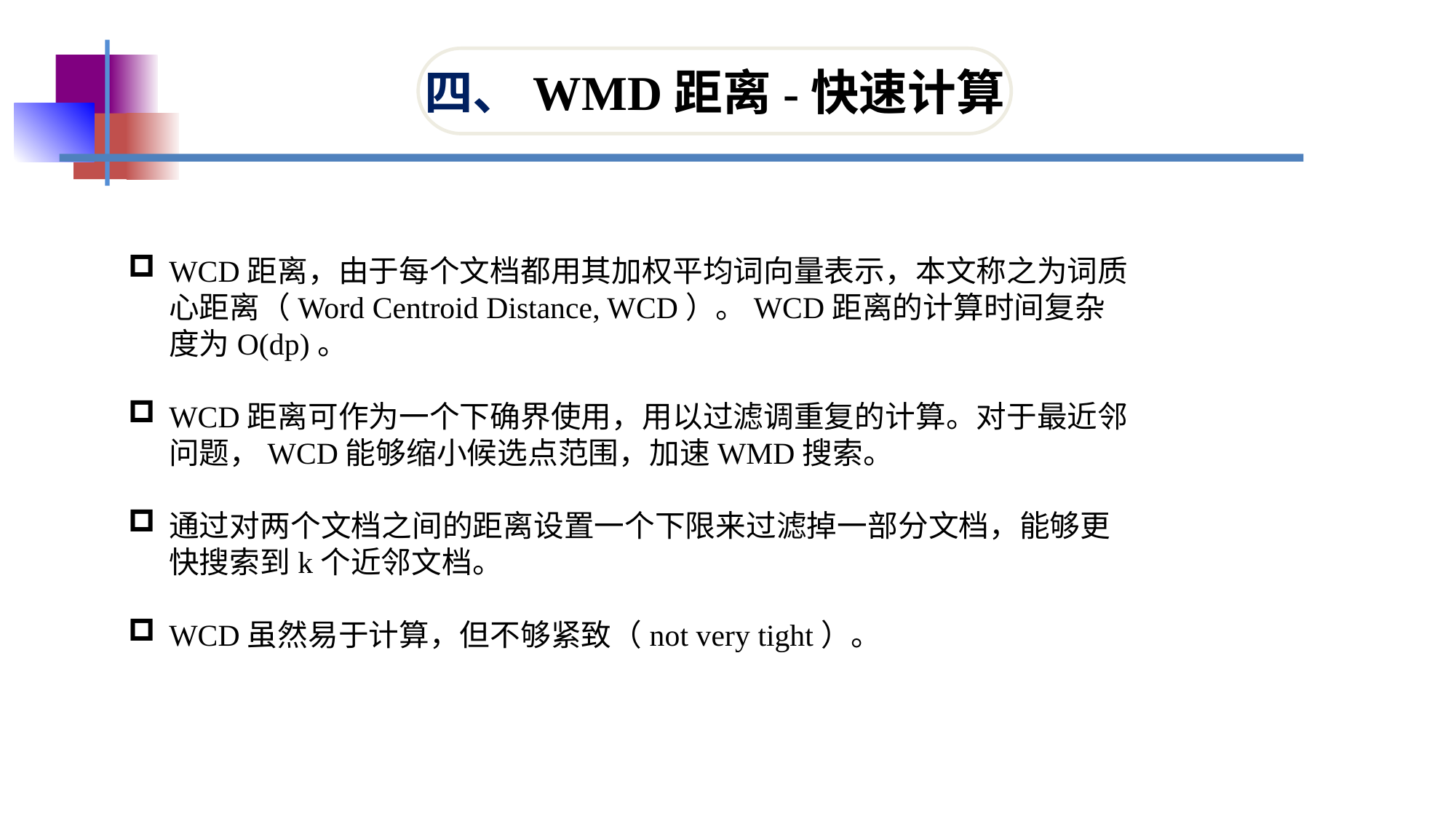

四、WMD距离-快速计算
WCD距离，由于每个文档都用其加权平均词向量表示，本文称之为词质心距离（Word Centroid Distance, WCD）。WCD距离的计算时间复杂度为O(dp)。

WCD距离可作为一个下确界使用，用以过滤调重复的计算。对于最近邻问题，WCD能够缩小候选点范围，加速WMD搜索。

通过对两个文档之间的距离设置一个下限来过滤掉一部分文档，能够更快搜索到k个近邻文档。

WCD虽然易于计算，但不够紧致（not very tight）。